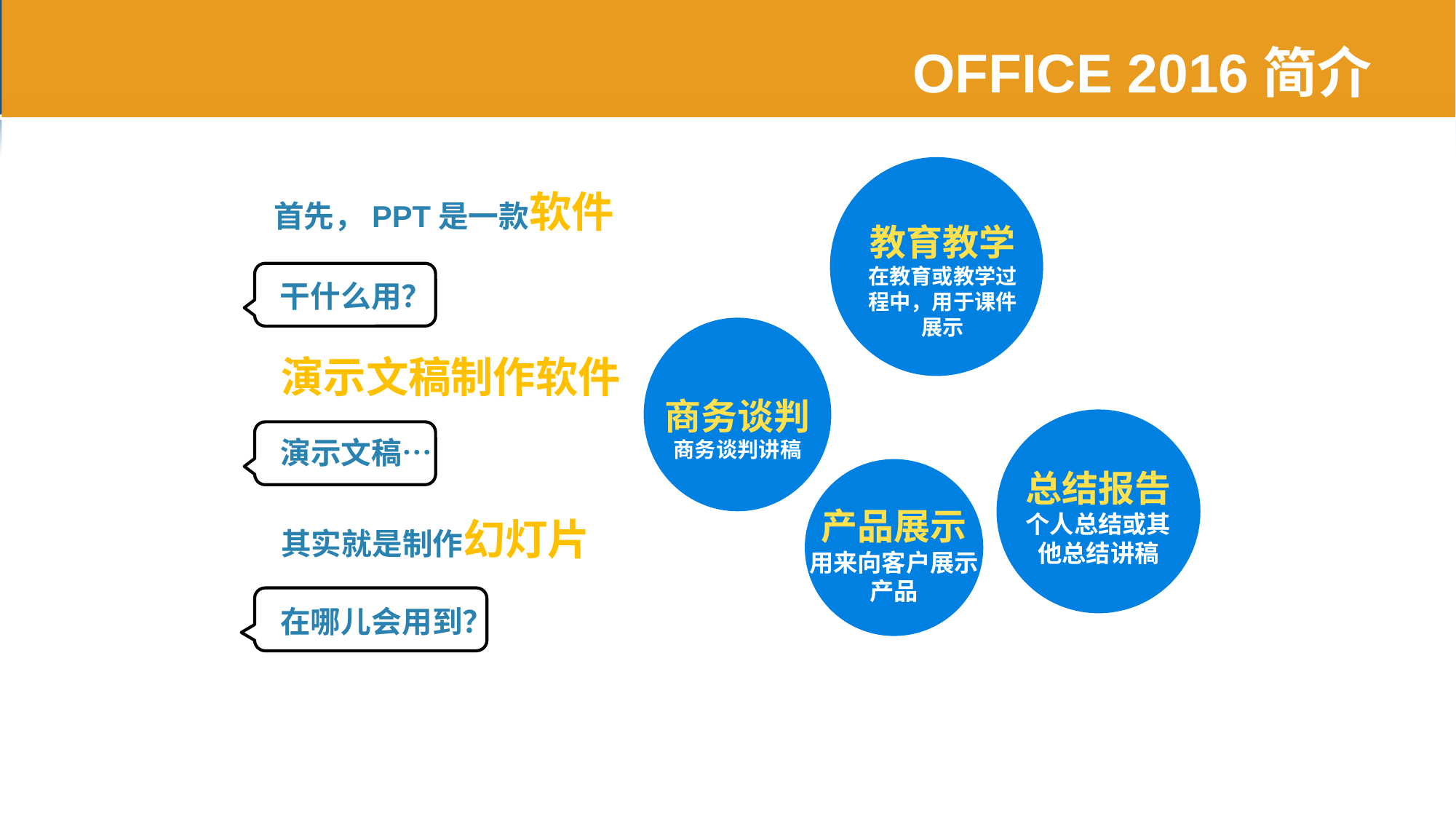

OFFICE 2016简介

教育教学
在教育或教学过程中，用于课件展示
首先，PPT是一款软件

干什么用？

商务谈判
商务谈判讲稿
演示文稿制作软件

演示文稿…

产品展示
用来向客户展示产品
总结报告
个人总结或其他总结讲稿
其实就是制作幻灯片

在哪儿会用到？